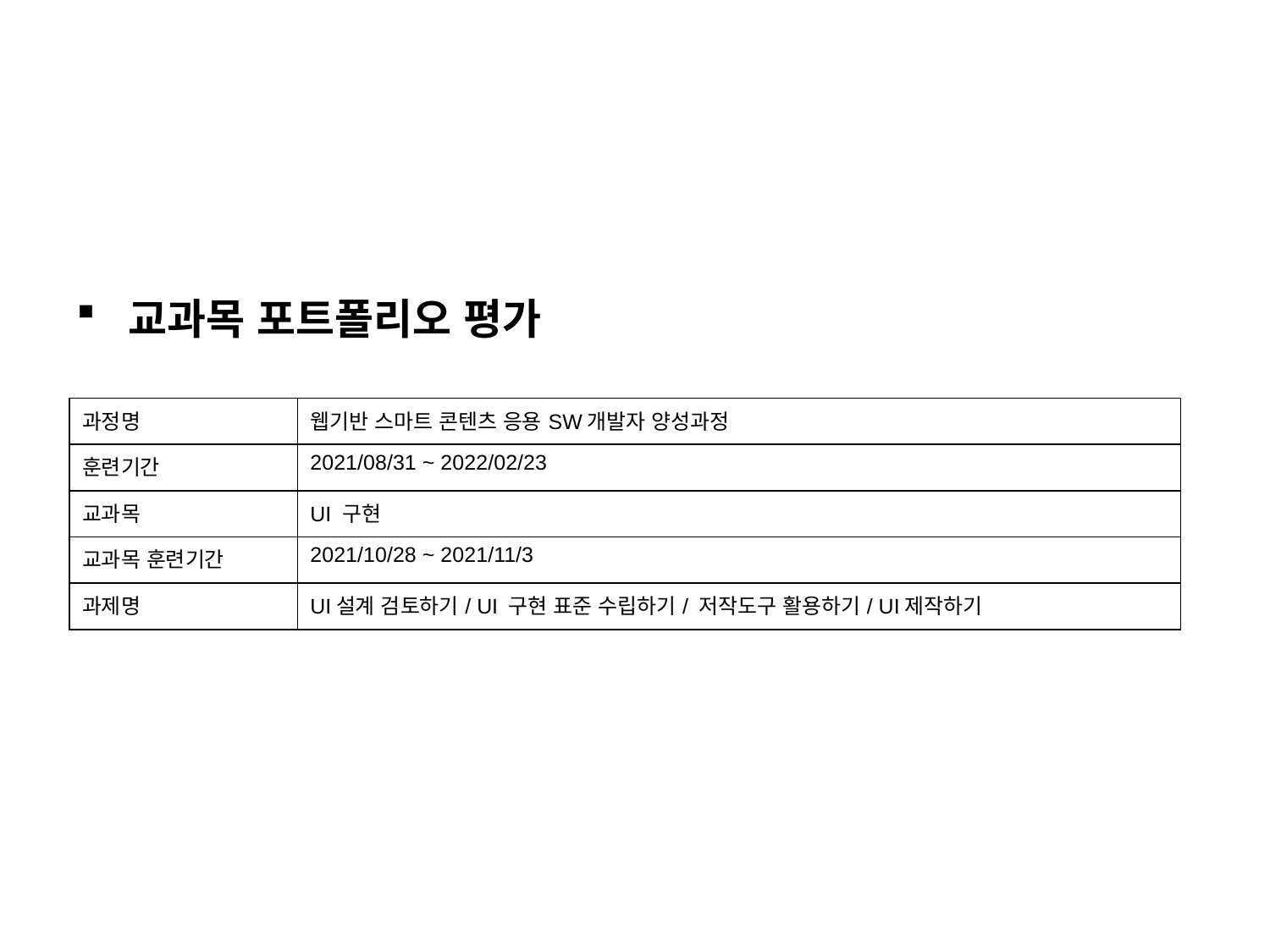

# 교과목 포트폴리오 평가
| 과정명 | 웹기반 스마트 콘텐츠 응용SW개발자 양성과정 |
| --- | --- |
| 훈련기간 | 2021/08/31 ~ 2022/02/23 |
| 교과목 | UI 구현 |
| 교과목 훈련기간 | 2021/10/28 ~ 2021/11/3 |
| 과제명 | UI설계 검토하기/ UI 구현 표준 수립하기/ 저작도구 활용하기/ UI제작하기 |